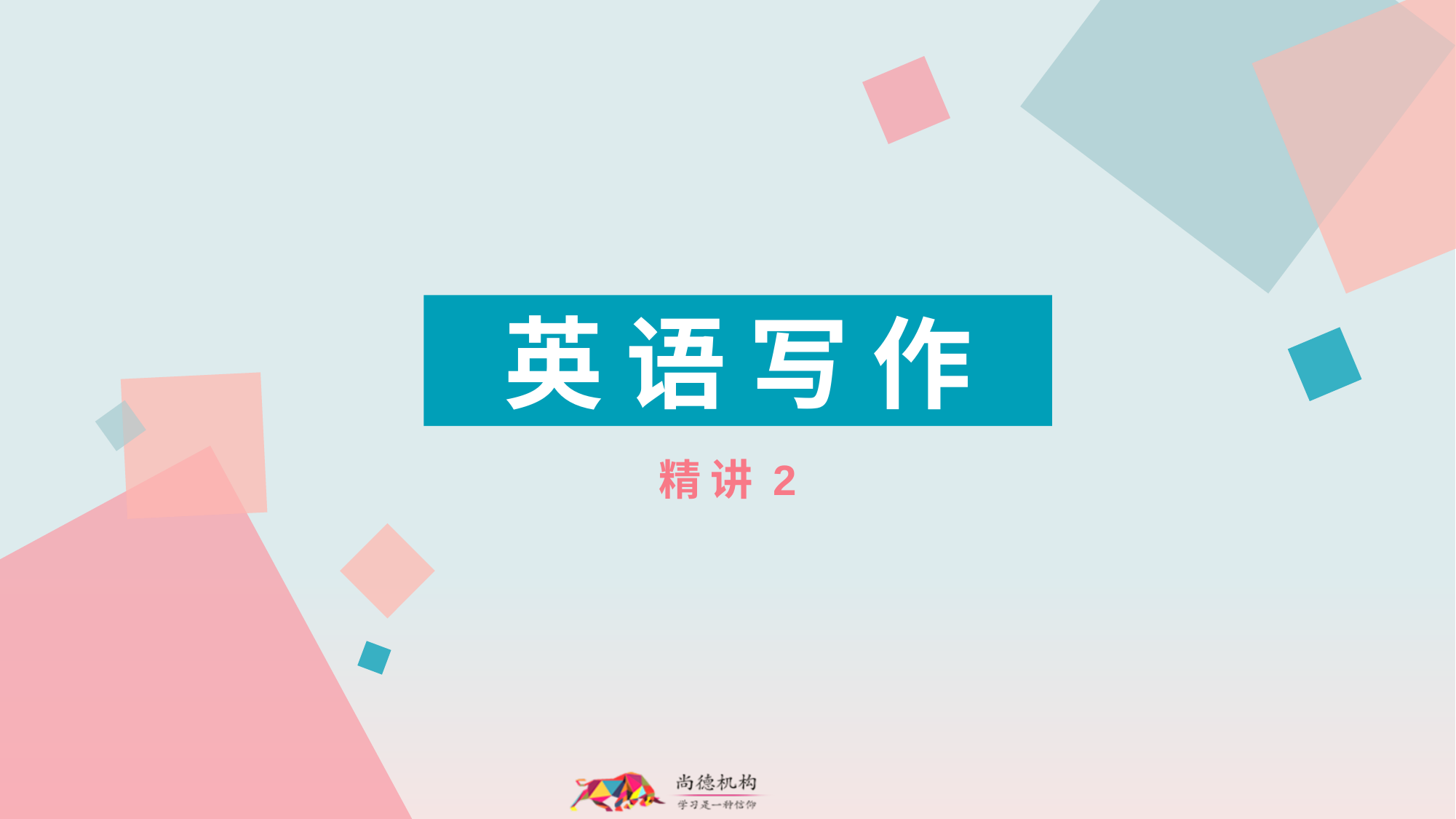

英 语 写 作
精 讲 2